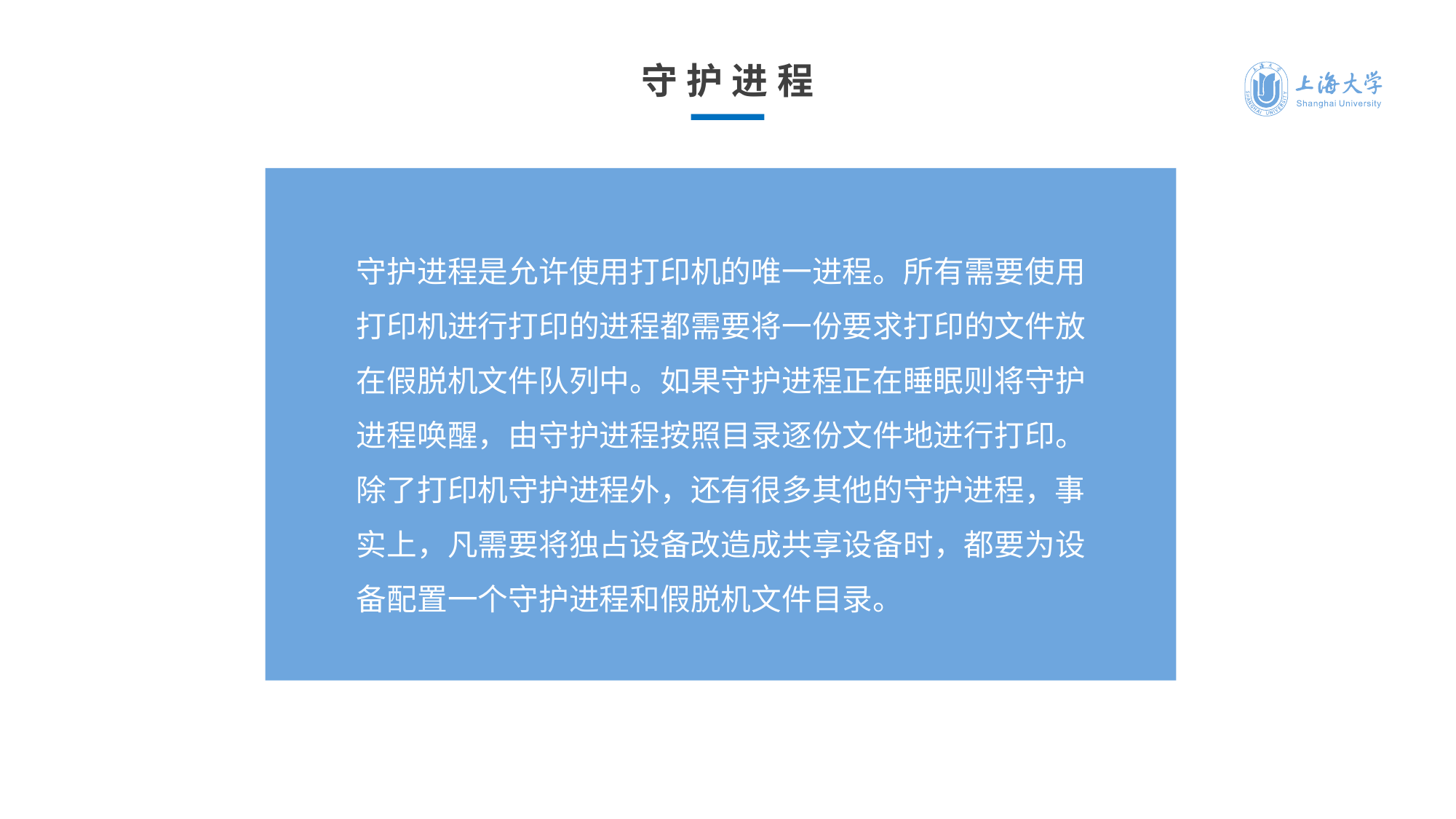

守护进程

e7d195523061f1c0d318120d6aeaf1b6ccceb6ba3da59c0775C5DE19DDDEBC09ED96DBD9900D9848D623ECAD1D4904B78047D0015C22C8BE97228BE8B5BFF08FE7A3AE04126DA07312A96C0F69F9BAB74C46B725AFB1A708D984D37AD95344670D96AF8C99654830F8DAEB8AF963DFE993C5D0331C1EA2F2EA108BE97C097A48A3D9250F9A4B2FBB
守护进程是允许使用打印机的唯一进程。所有需要使用打印机进行打印的进程都需要将一份要求打印的文件放在假脱机文件队列中。如果守护进程正在睡眠则将守护进程唤醒，由守护进程按照目录逐份文件地进行打印。
除了打印机守护进程外，还有很多其他的守护进程，事实上，凡需要将独占设备改造成共享设备时，都要为设备配置一个守护进程和假脱机文件目录。